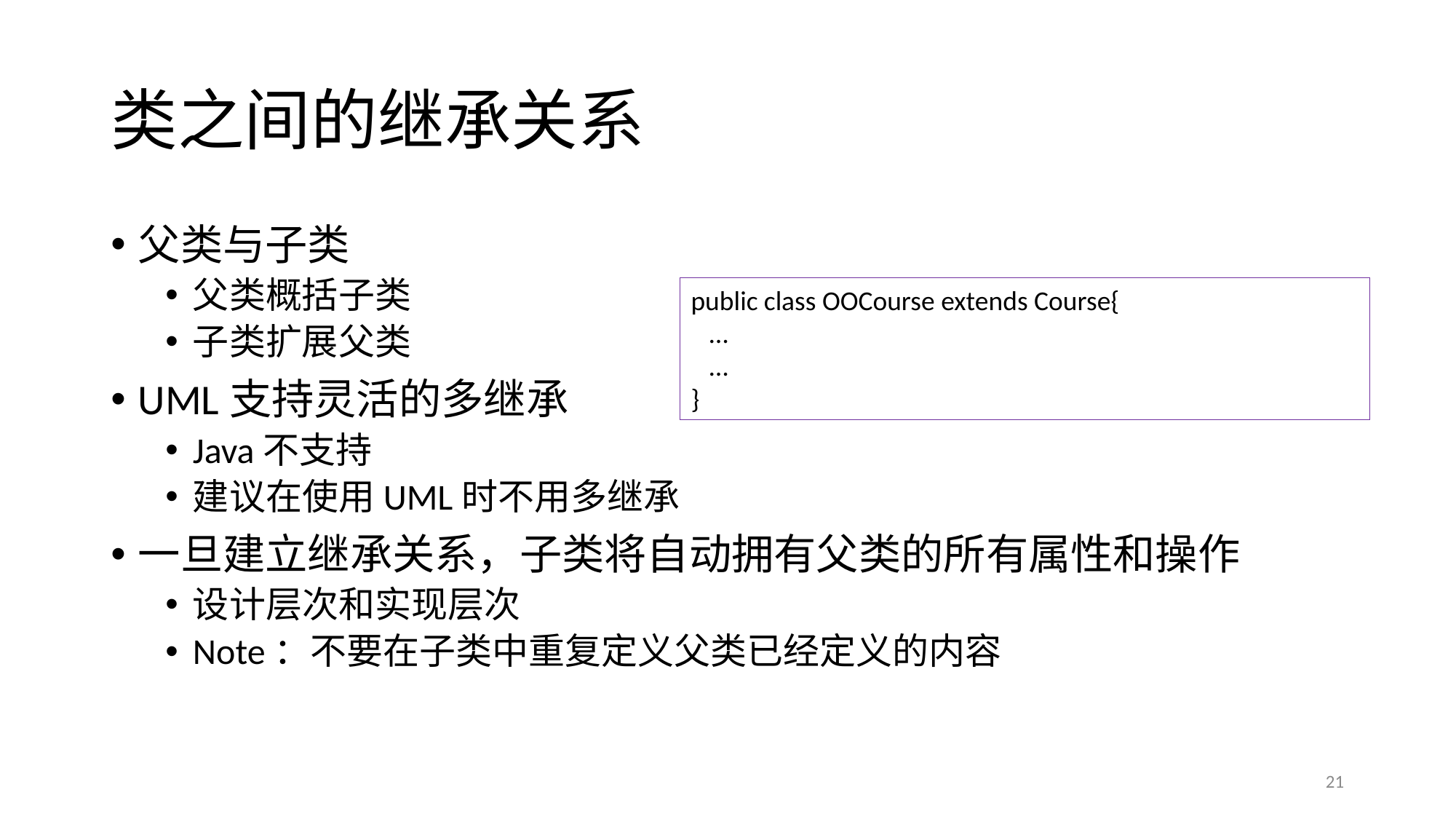

# 类之间的继承关系
父类与子类
父类概括子类
子类扩展父类
UML支持灵活的多继承
Java不支持
建议在使用UML时不用多继承
一旦建立继承关系，子类将自动拥有父类的所有属性和操作
设计层次和实现层次
Note：不要在子类中重复定义父类已经定义的内容
public class OOCourse extends Course{
   …
   …
}
21